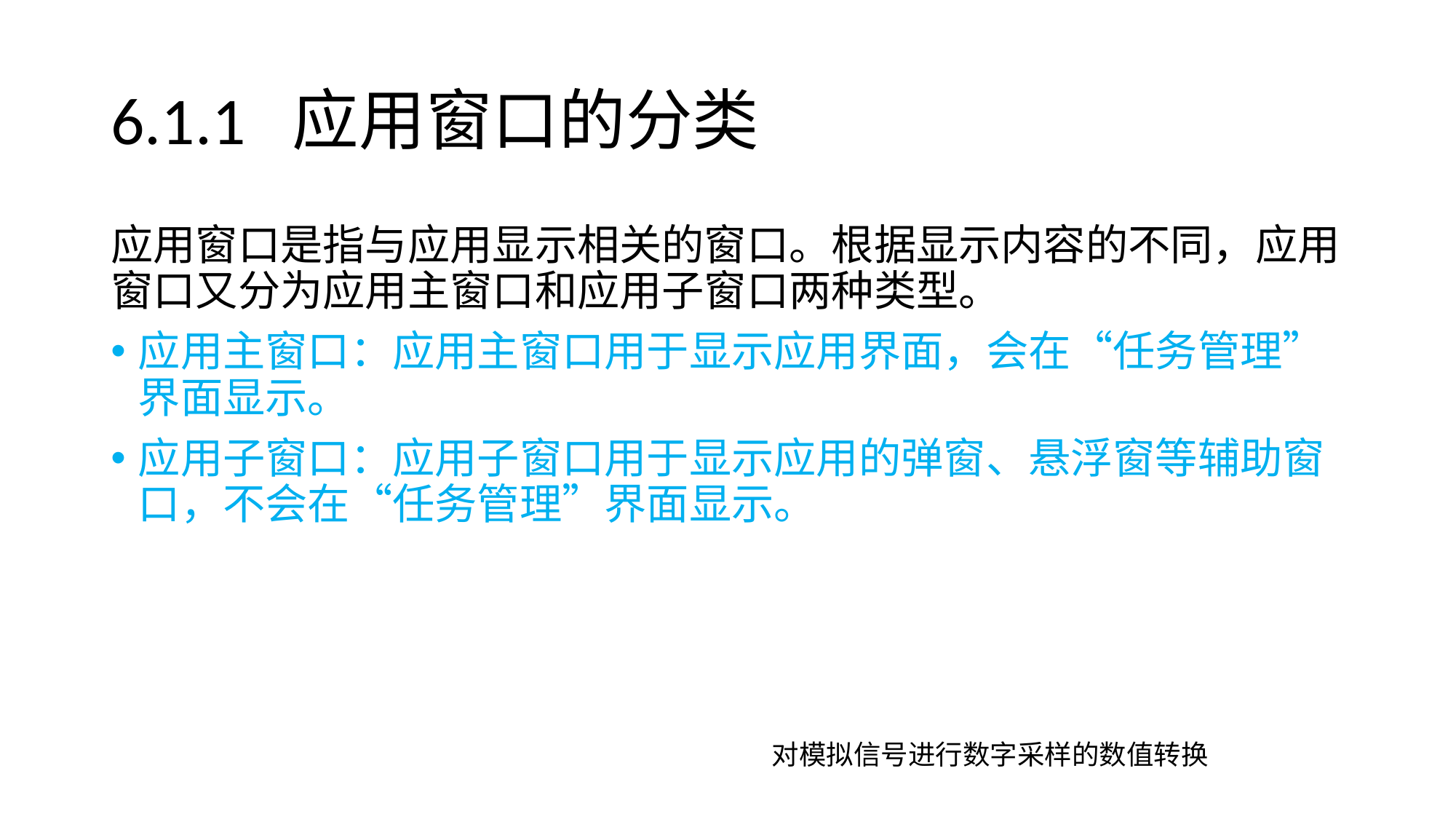

# 6.1.1  应用窗口的分类
应用窗口是指与应用显示相关的窗口。根据显示内容的不同，应用窗口又分为应用主窗口和应用子窗口两种类型。
应用主窗口：应用主窗口用于显示应用界面，会在“任务管理”界面显示。
应用子窗口：应用子窗口用于显示应用的弹窗、悬浮窗等辅助窗口，不会在“任务管理”界面显示。
对模拟信号进行数字采样的数值转换